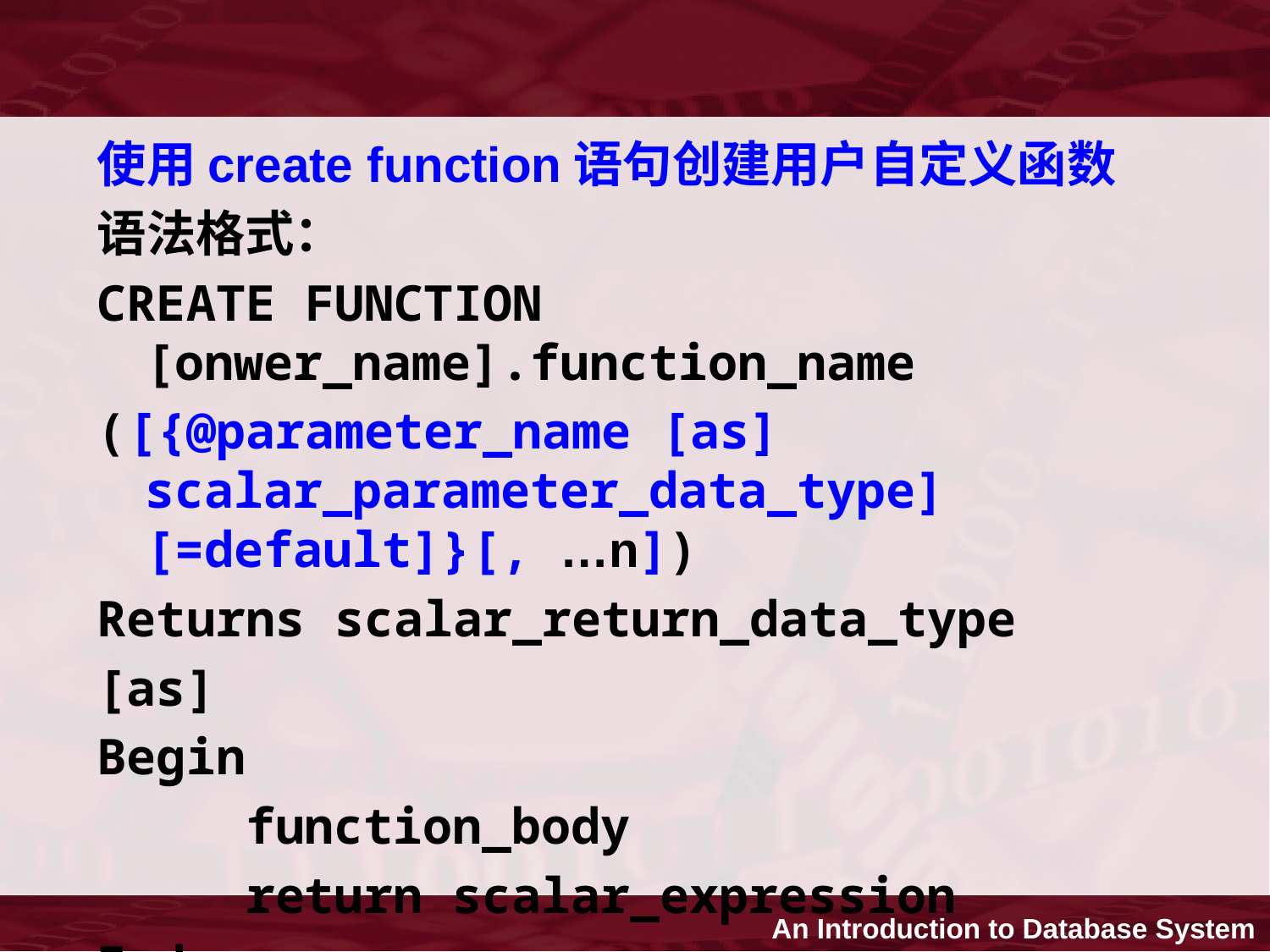

使用create function语句创建用户自定义函数
语法格式：
CREATE FUNCTION [onwer_name].function_name
([{@parameter_name [as] scalar_parameter_data_type][=default]}[, …n])
Returns scalar_return_data_type
[as]
Begin
     function_body
     return scalar_expression
End